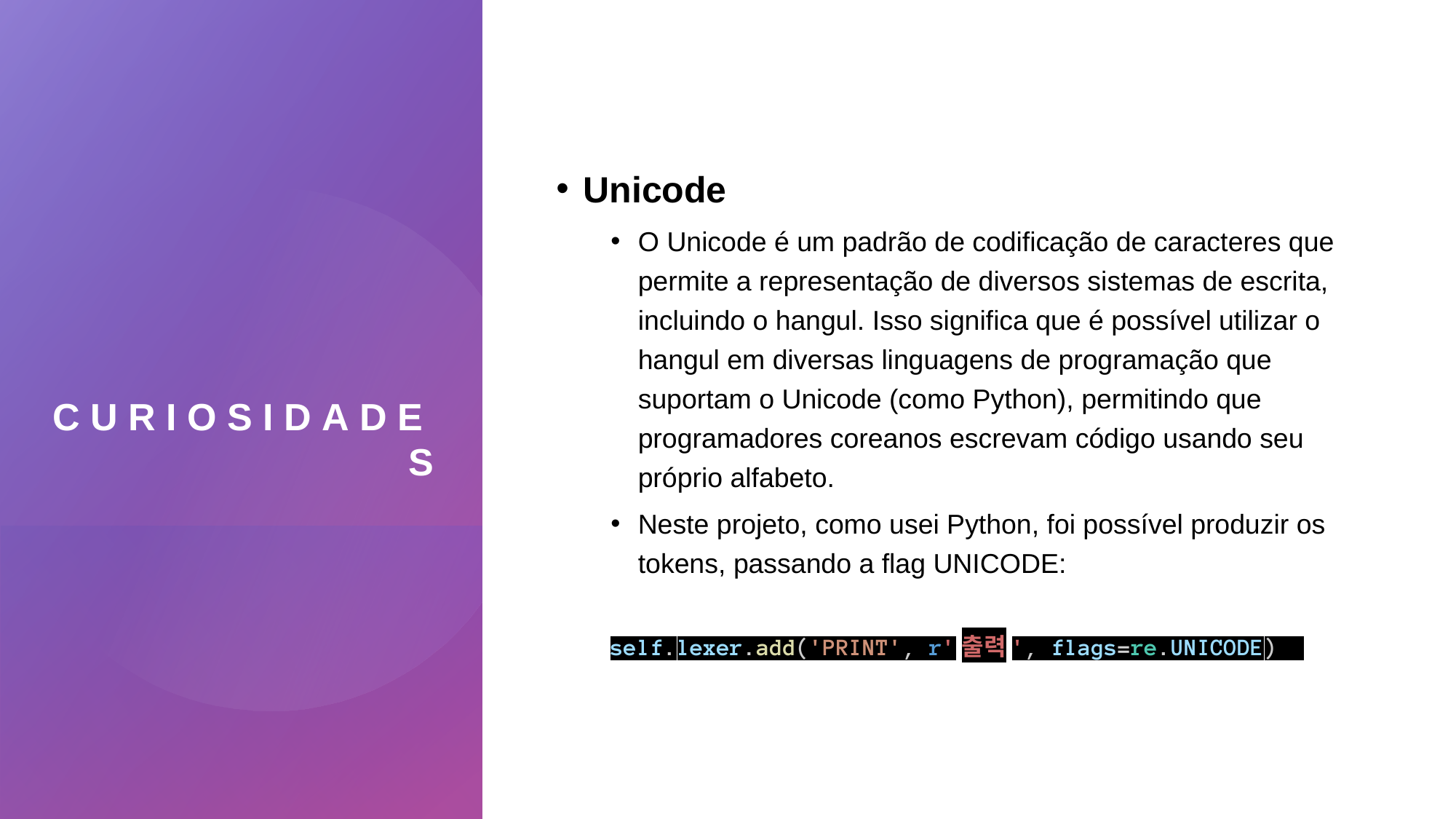

# Curiosidades
Unicode
O Unicode é um padrão de codificação de caracteres que permite a representação de diversos sistemas de escrita, incluindo o hangul. Isso significa que é possível utilizar o hangul em diversas linguagens de programação que suportam o Unicode (como Python), permitindo que programadores coreanos escrevam código usando seu próprio alfabeto.
Neste projeto, como usei Python, foi possível produzir os tokens, passando a flag UNICODE:
self.lexer.add('PRINT', r'출력', flags=re.UNICODE)